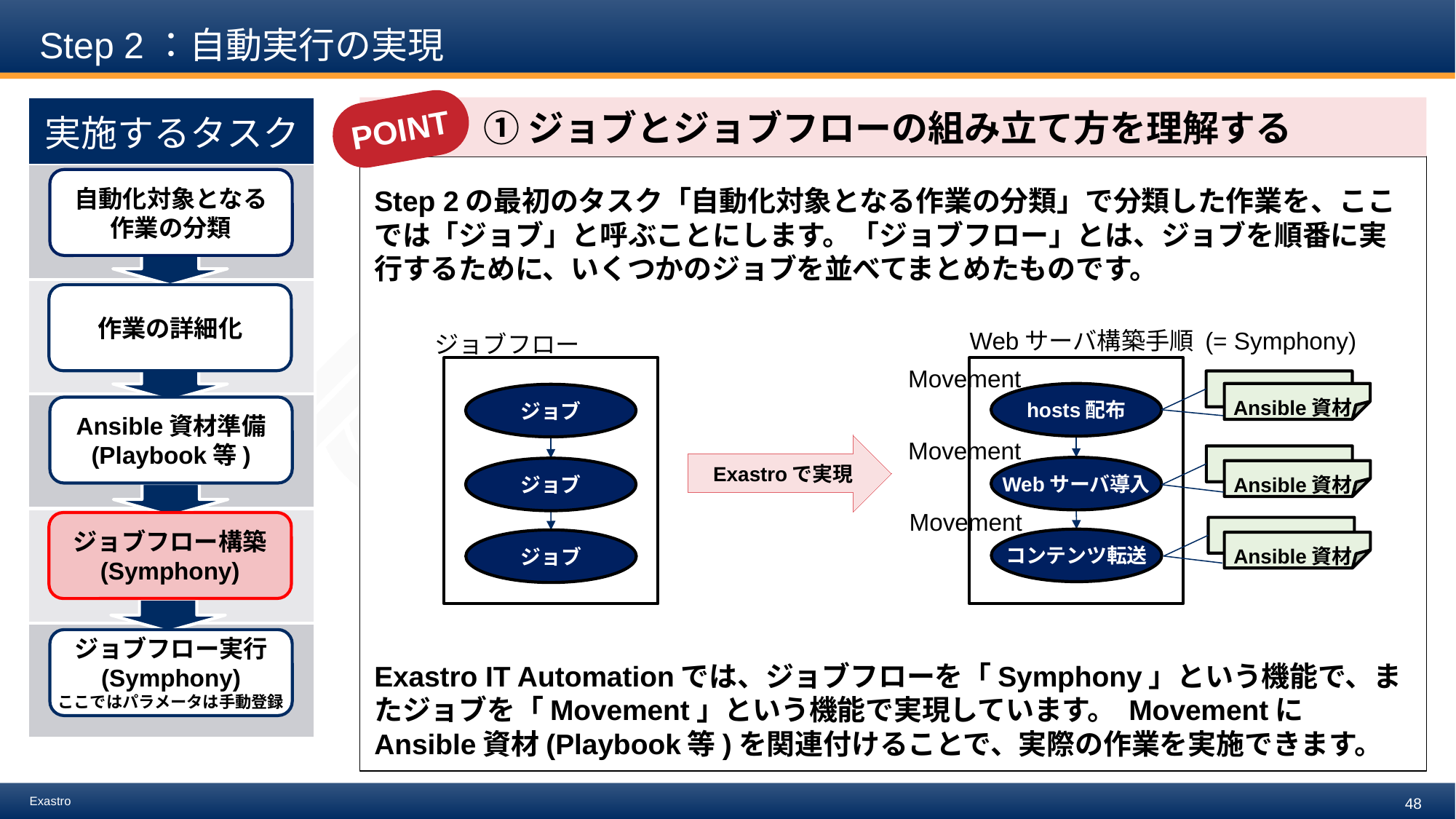

# Step 2：自動実行の実現
POINT
| 実施するタスク |
| --- |
|  |
|  |
|  |
|  |
|  |
　　　① ジョブとジョブフローの組み立て方を理解する

Step 2の最初のタスク「自動化対象となる作業の分類」で分類した作業を、ここでは「ジョブ」と呼ぶことにします。「ジョブフロー」とは、ジョブを順番に実行するために、いくつかのジョブを並べてまとめたものです。

Exastro IT Automationでは、ジョブフローを「Symphony」という機能で、またジョブを「Movement」という機能で実現しています。 MovementにAnsible資材(Playbook等)を関連付けることで、実際の作業を実施できます。
自動化対象となる作業の分類

作業の詳細化
Webサーバ構築手順 (= Symphony)
ジョブフロー

Movement

hosts配布

Ansible資材
ジョブ
Ansible資材準備
(Playbook等)
Movement
 Exastroで実現

Webサーバ導入
ジョブ

Ansible資材

Movement
ジョブフロー構築
(Symphony)

コンテンツ転送
ジョブ

Ansible資材

ジョブフロー実行
(Symphony)
ここではパラメータは手動登録